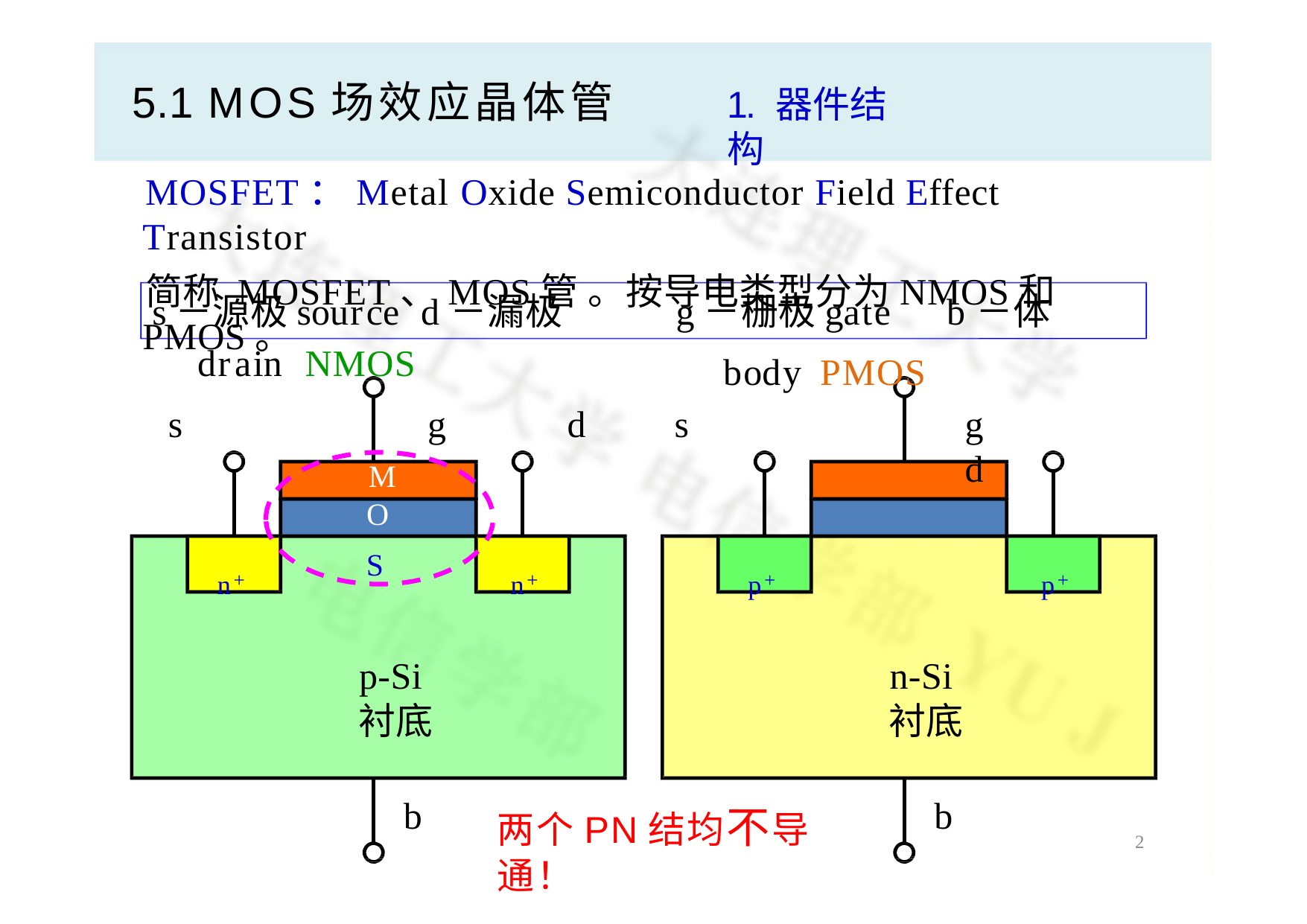

# 5.1 MOS场效应晶体管
1. 器件结构
MOSFET：Metal Oxide Semiconductor Field Effect Transistor
简称 MOSFET、MOS管 。按导电类型分为NMOS和PMOS。
g－栅极gate	b－体body  PMOS
s	g	d
s－源极source	d－漏极drain  NMOS
s	g	d
M

O

n+
n+
p+
p+
S
p-Si
衬底
n-Si
衬底

b
b
两个PN结均不导通！
2